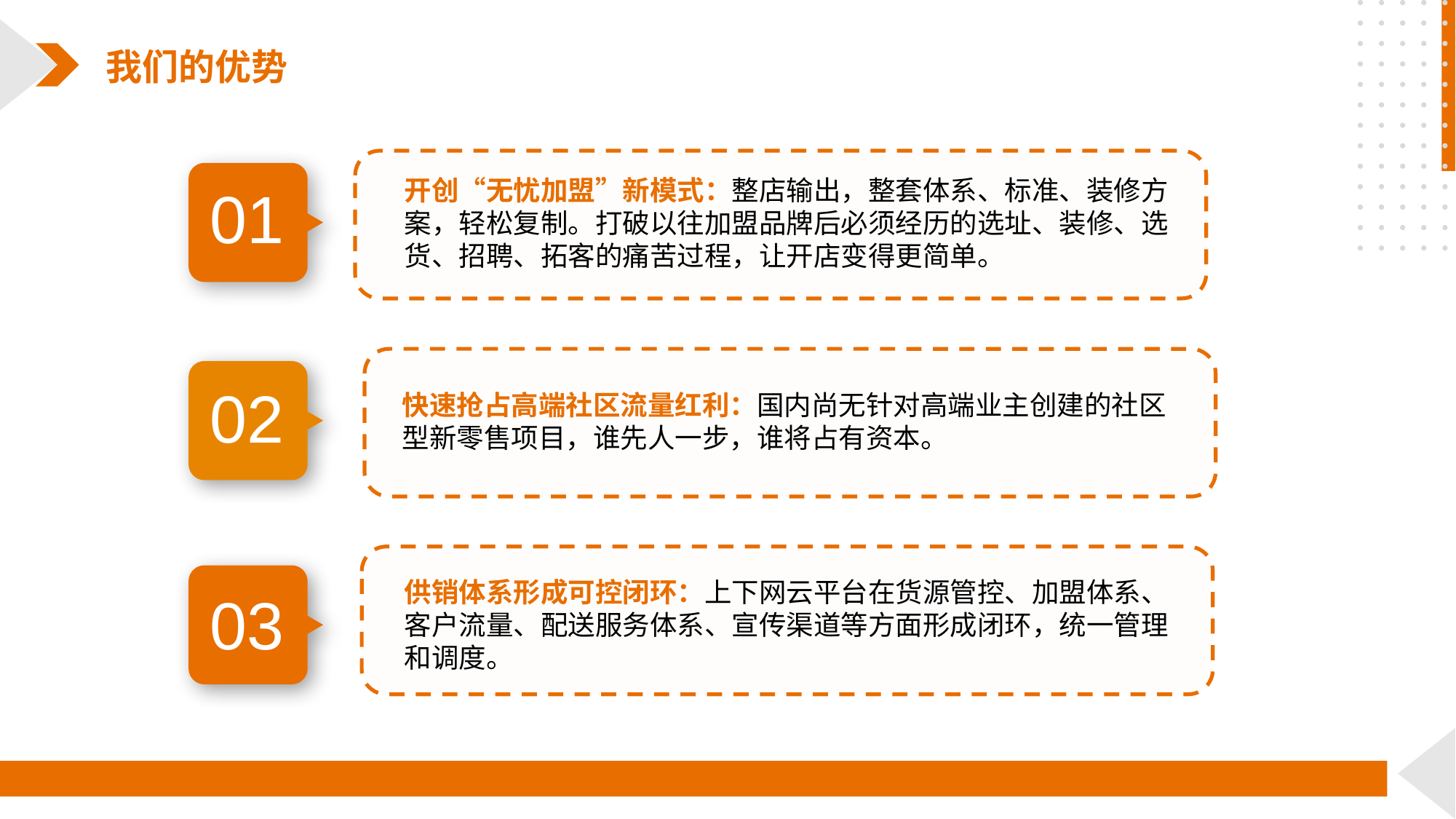

我们的优势

开创“无忧加盟”新模式：整店输出，整套体系、标准、装修方案，轻松复制。打破以往加盟品牌后必须经历的选址、装修、选货、招聘、拓客的痛苦过程，让开店变得更简单。
01

02
快速抢占高端社区流量红利：国内尚无针对高端业主创建的社区型新零售项目，谁先人一步，谁将占有资本。

供销体系形成可控闭环：上下网云平台在货源管控、加盟体系、客户流量、配送服务体系、宣传渠道等方面形成闭环，统一管理和调度。
03